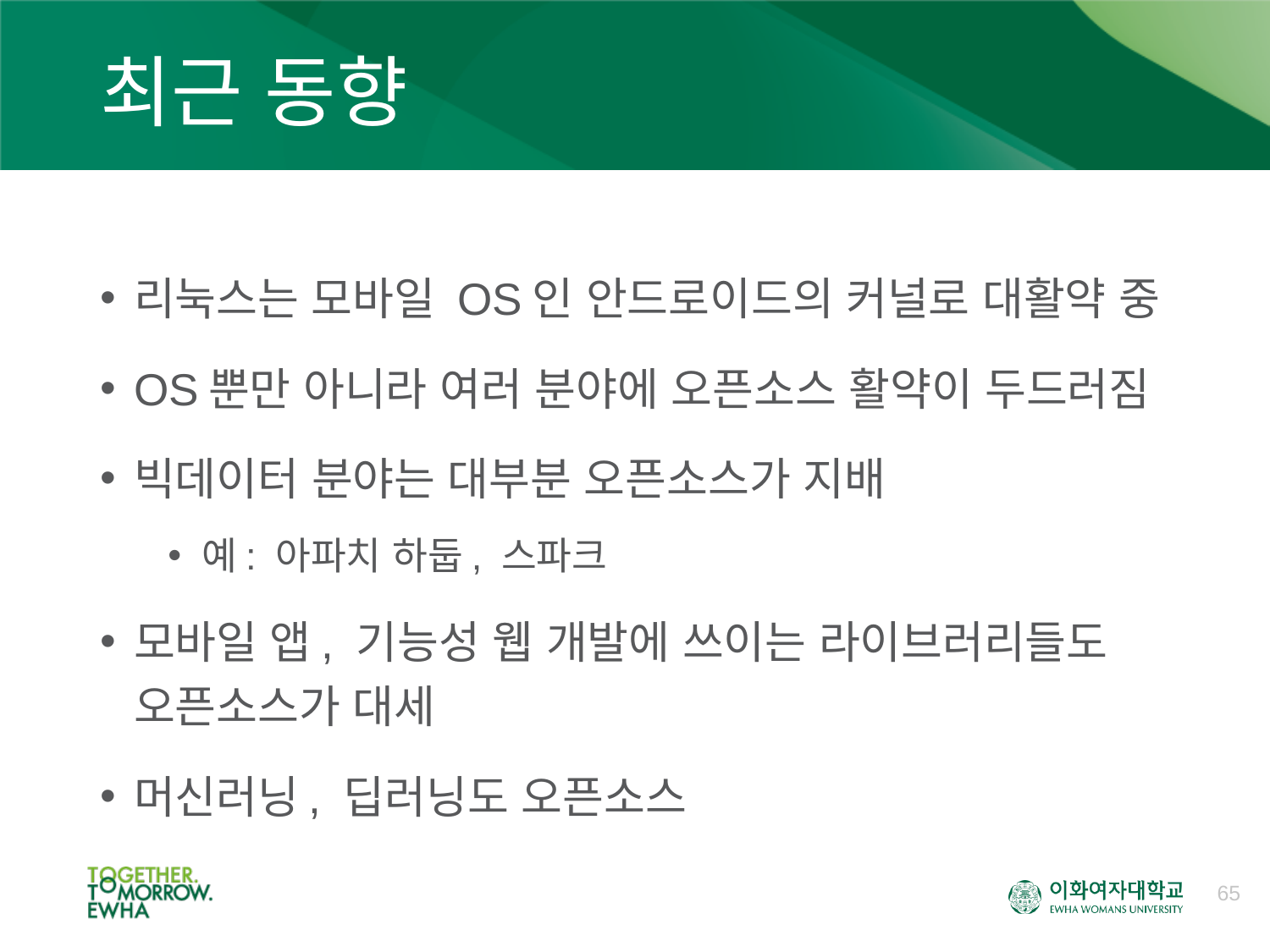

# 최근 동향
리눅스는 모바일 OS인 안드로이드의 커널로 대활약 중
OS뿐만 아니라 여러 분야에 오픈소스 활약이 두드러짐
빅데이터 분야는 대부분 오픈소스가 지배
예: 아파치 하둡, 스파크
모바일 앱, 기능성 웹 개발에 쓰이는 라이브러리들도 오픈소스가 대세
머신러닝, 딥러닝도 오픈소스
65